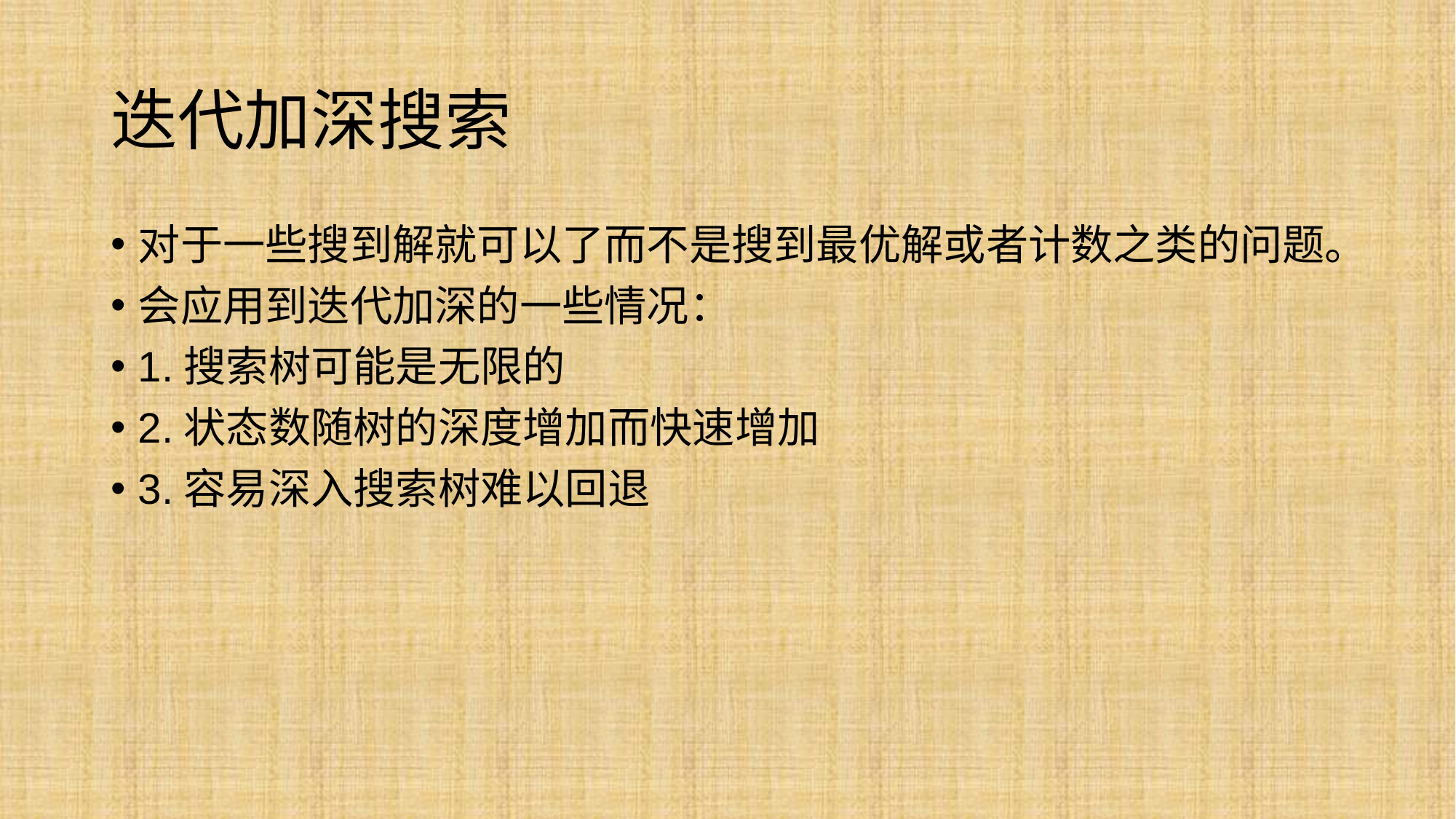

# 迭代加深搜索
对于一些搜到解就可以了而不是搜到最优解或者计数之类的问题。
会应用到迭代加深的一些情况：
1.搜索树可能是无限的
2.状态数随树的深度增加而快速增加
3.容易深入搜索树难以回退